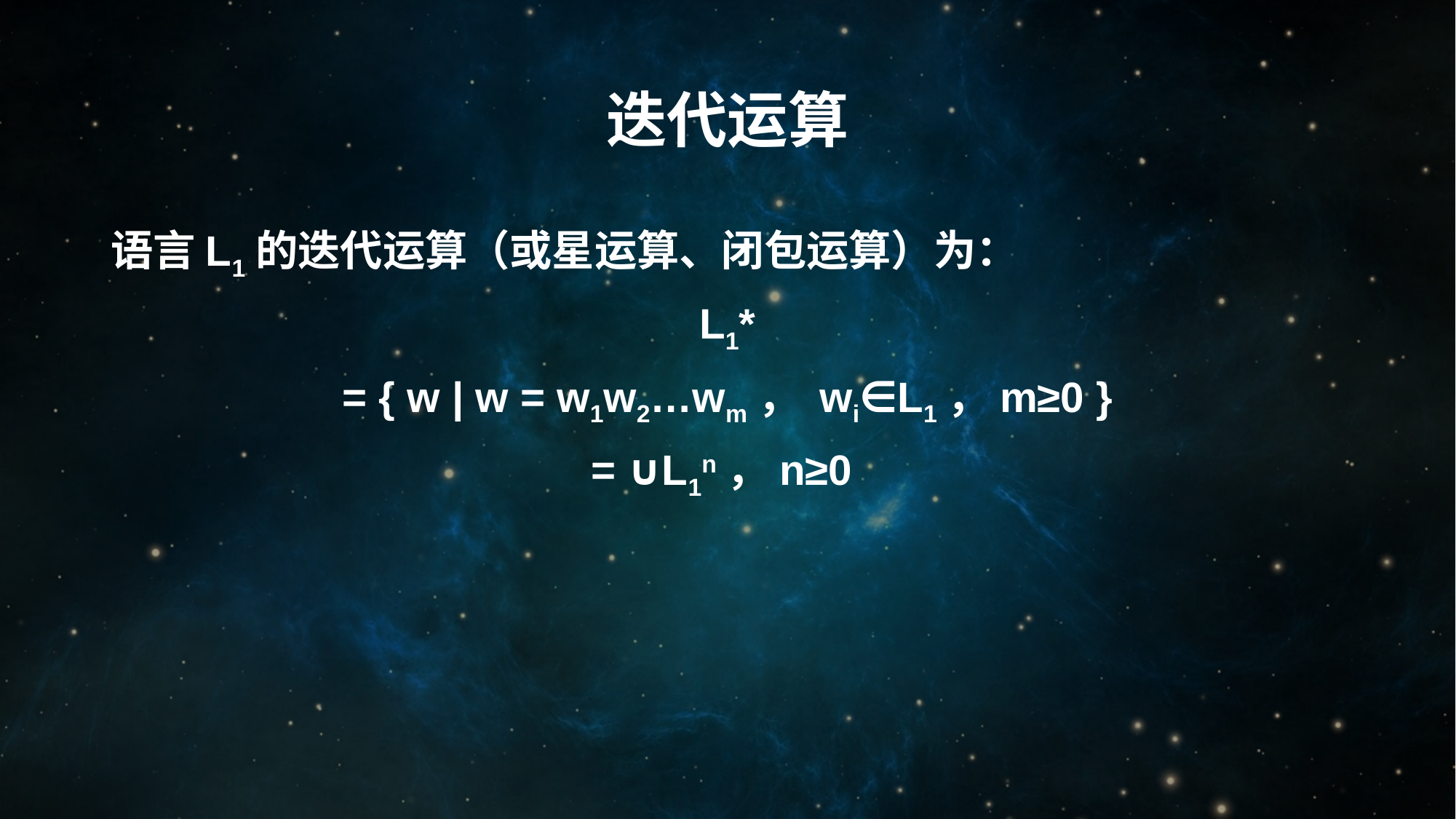

# 迭代运算
语言L1的迭代运算（或星运算、闭包运算）为：
L1*
= { w | w = w1w2…wm， wi∈L1，m≥0 }
= ∪L1n，n≥0